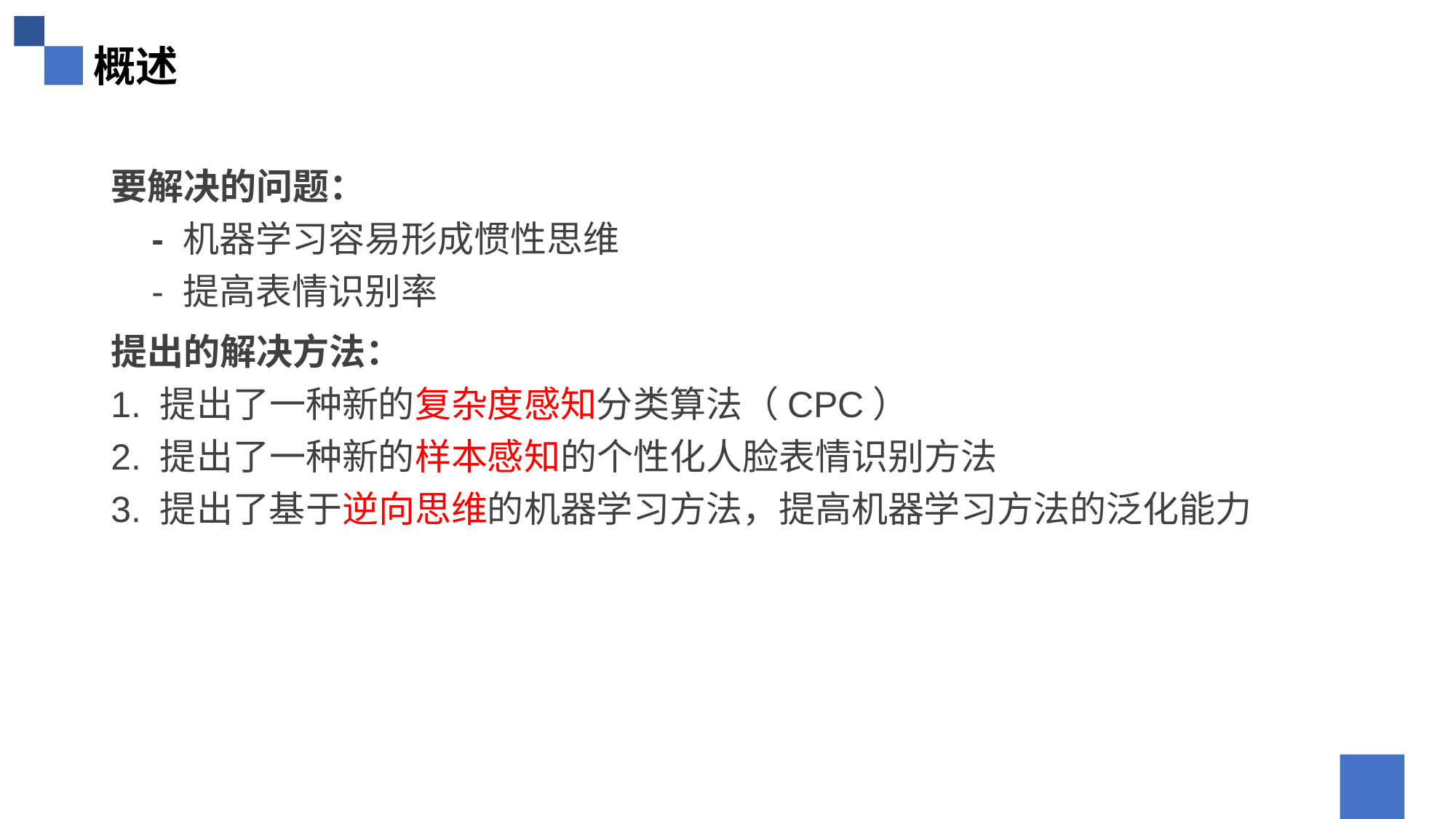

概述
要解决的问题：
    - 机器学习容易形成惯性思维
    - 提高表情识别率
提出的解决方法：
1. 提出了一种新的复杂度感知分类算法（CPC）
2. 提出了一种新的样本感知的个性化人脸表情识别方法
3. 提出了基于逆向思维的机器学习方法，提高机器学习方法的泛化能力